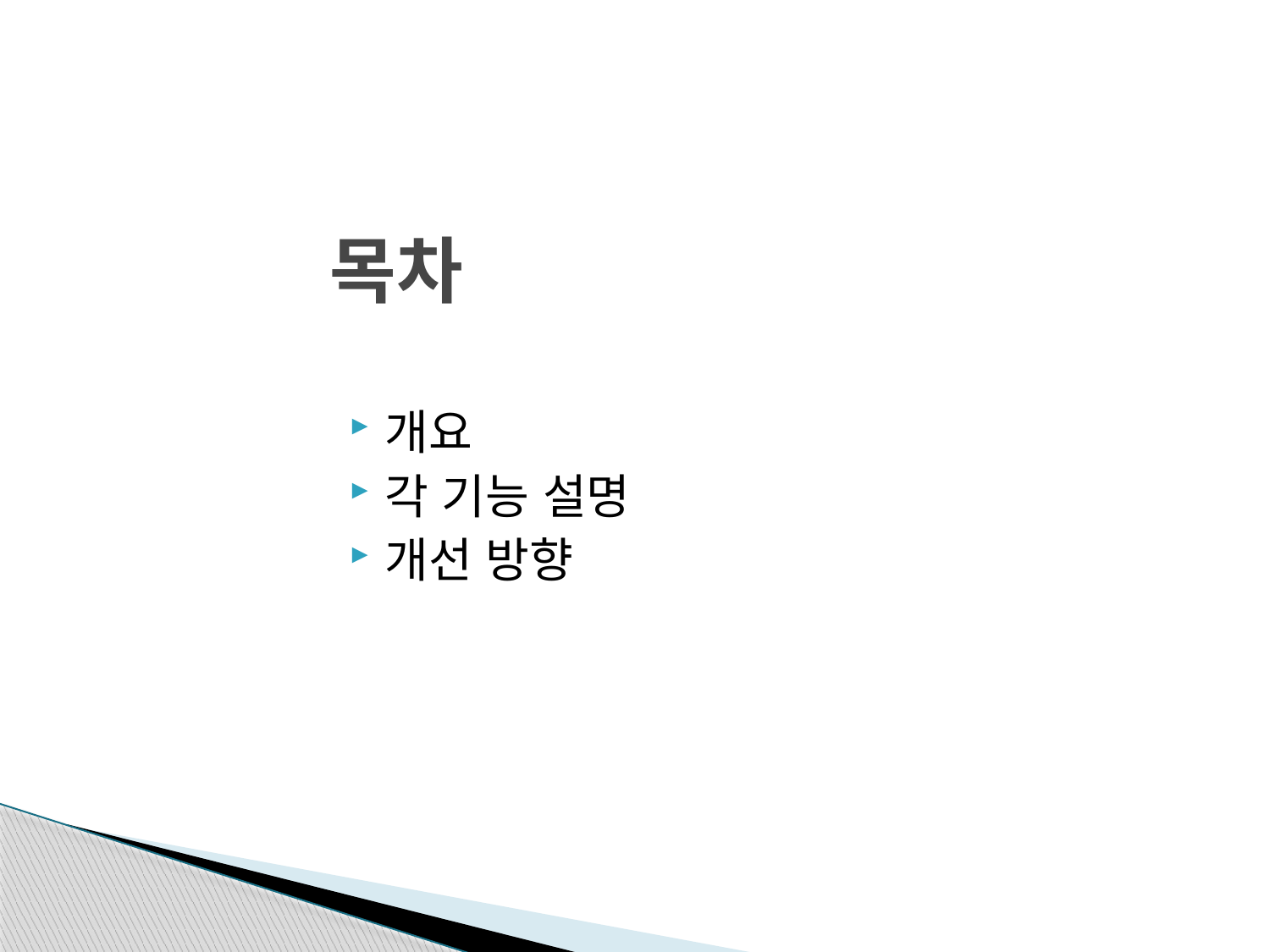

# 목차
개요
각 기능 설명
개선 방향